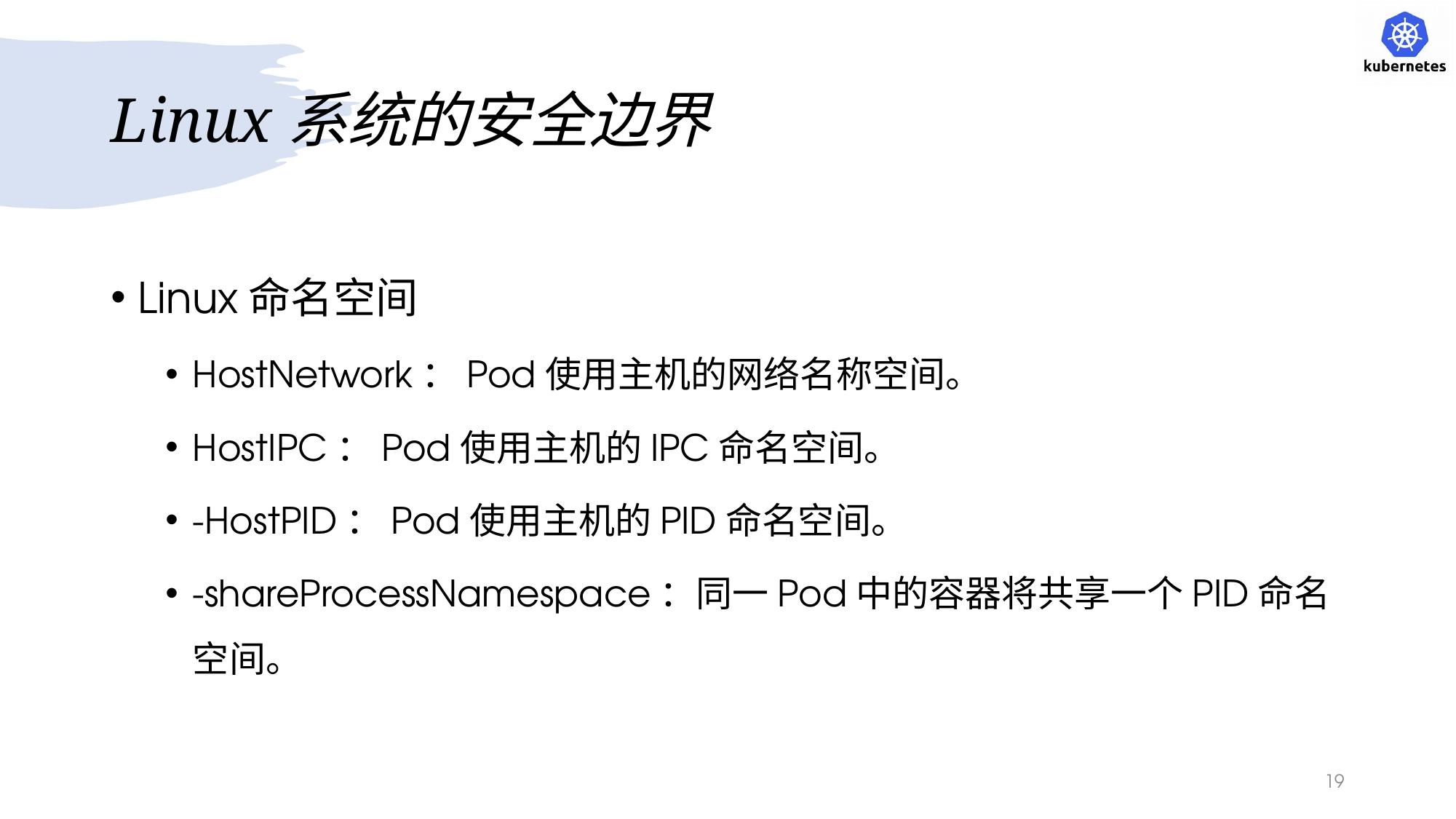

# Linux系统的安全边界
Linux命名空间
HostNetwork：Pod使用主机的网络名称空间。
HostIPC：Pod使用主机的IPC命名空间。
-HostPID：Pod使用主机的PID命名空间。
-shareProcessNamespace：同一Pod中的容器将共享一个PID命名空间。

19